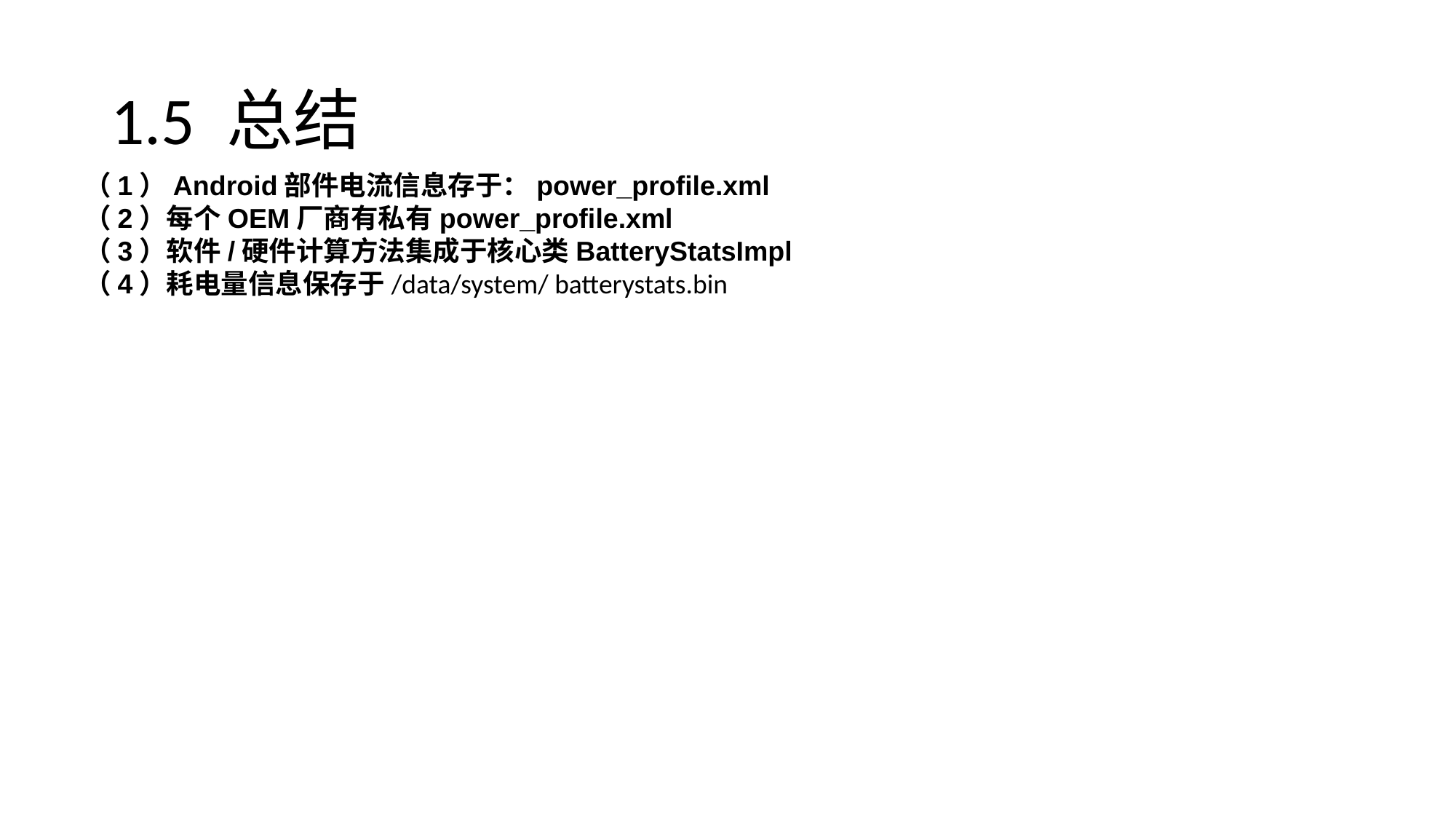

# 1.5 总结
（1）Android部件电流信息存于：power_profile.xml
（2）每个OEM厂商有私有power_profile.xml
（3）软件/硬件计算方法集成于核心类BatteryStatsImpl
（4）耗电量信息保存于/data/system/ batterystats.bin